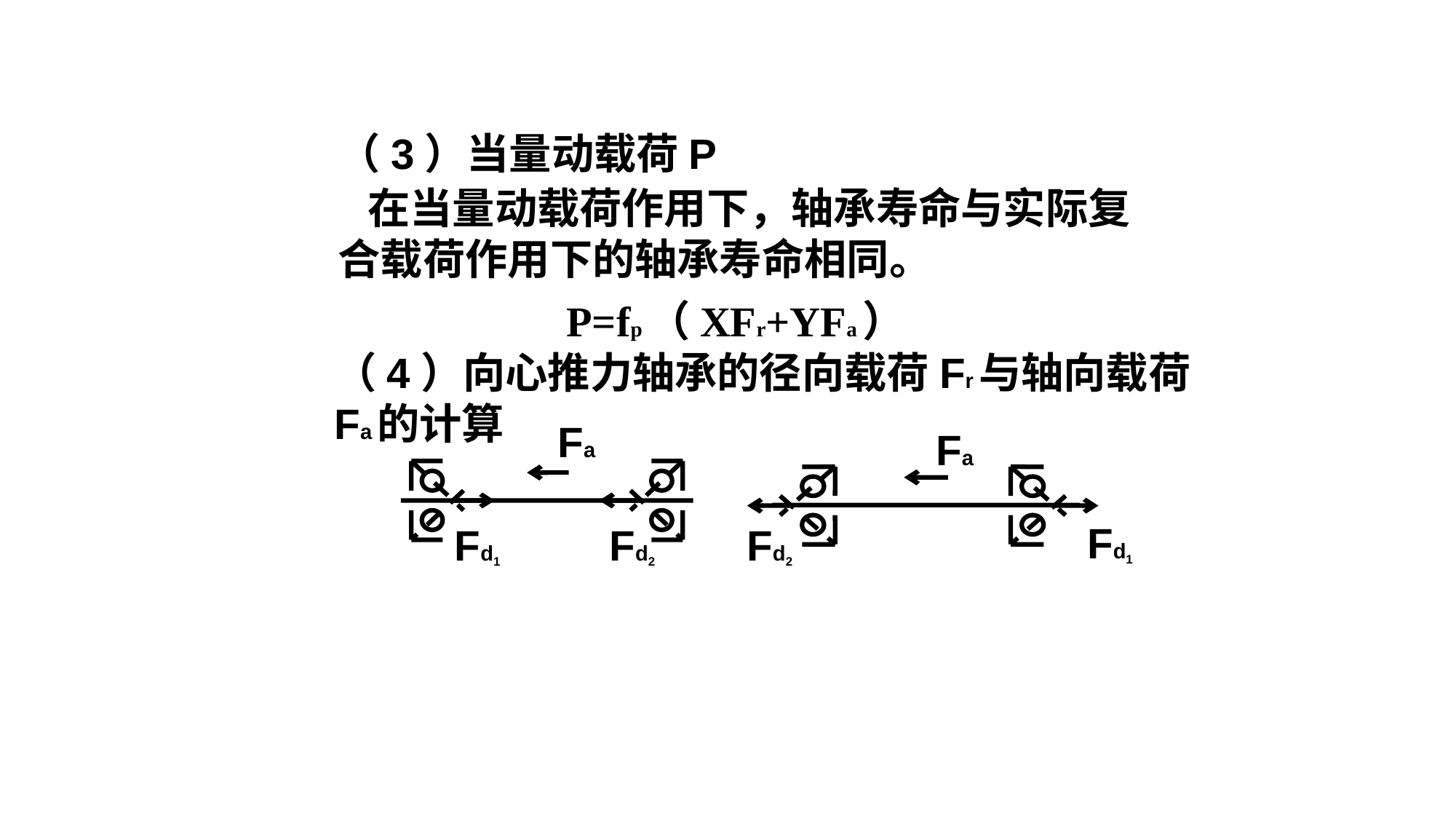

（3）当量动载荷P
  在当量动载荷作用下，轴承寿命与实际复合载荷作用下的轴承寿命相同。
P=fp（XFr+YFa）
（4）向心推力轴承的径向载荷Fr与轴向载荷Fa的计算
Fa
Fa

Fd1
Fd1
Fd2
Fd2